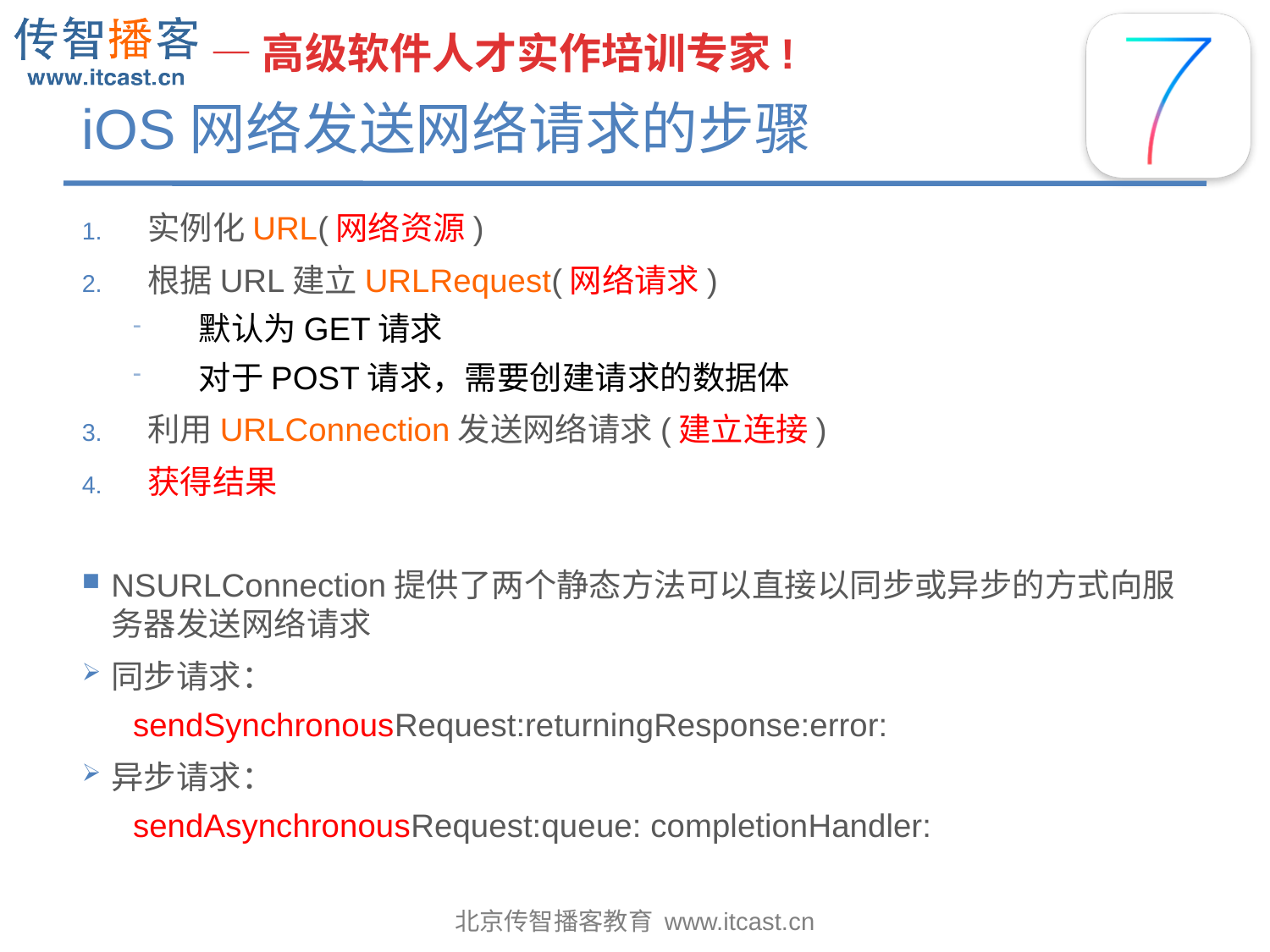

# iOS网络发送网络请求的步骤
实例化URL(网络资源)
根据URL建立URLRequest(网络请求)
默认为GET请求
对于POST请求，需要创建请求的数据体
利用URLConnection发送网络请求(建立连接)
获得结果

NSURLConnection提供了两个静态方法可以直接以同步或异步的方式向服务器发送网络请求
同步请求：
sendSynchronousRequest:returningResponse:error:
异步请求：
sendAsynchronousRequest:queue: completionHandler: